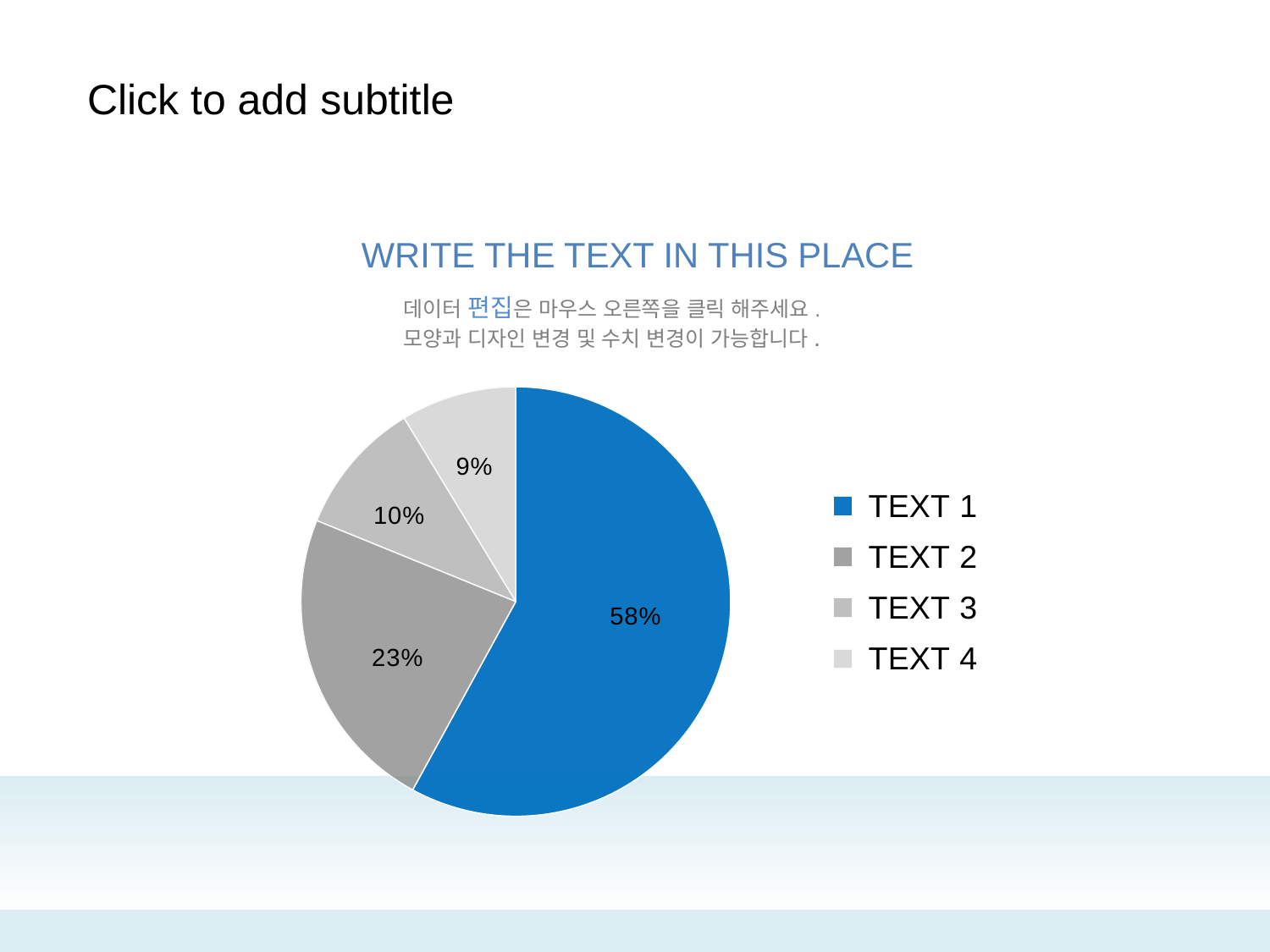

Click to add subtitle
WRITE THE TEXT IN THIS PLACE
데이터 편집은 마우스 오른쪽을 클릭 해주세요.
모양과 디자인 변경 및 수치 변경이 가능합니다.

### Chart

| Category | 판매 |
|---|---|
|  TEXT 1 | 8.0 |
|  TEXT 2 | 3.2 |
|  TEXT 3 | 1.4 |
|  TEXT 4 | 1.2 |